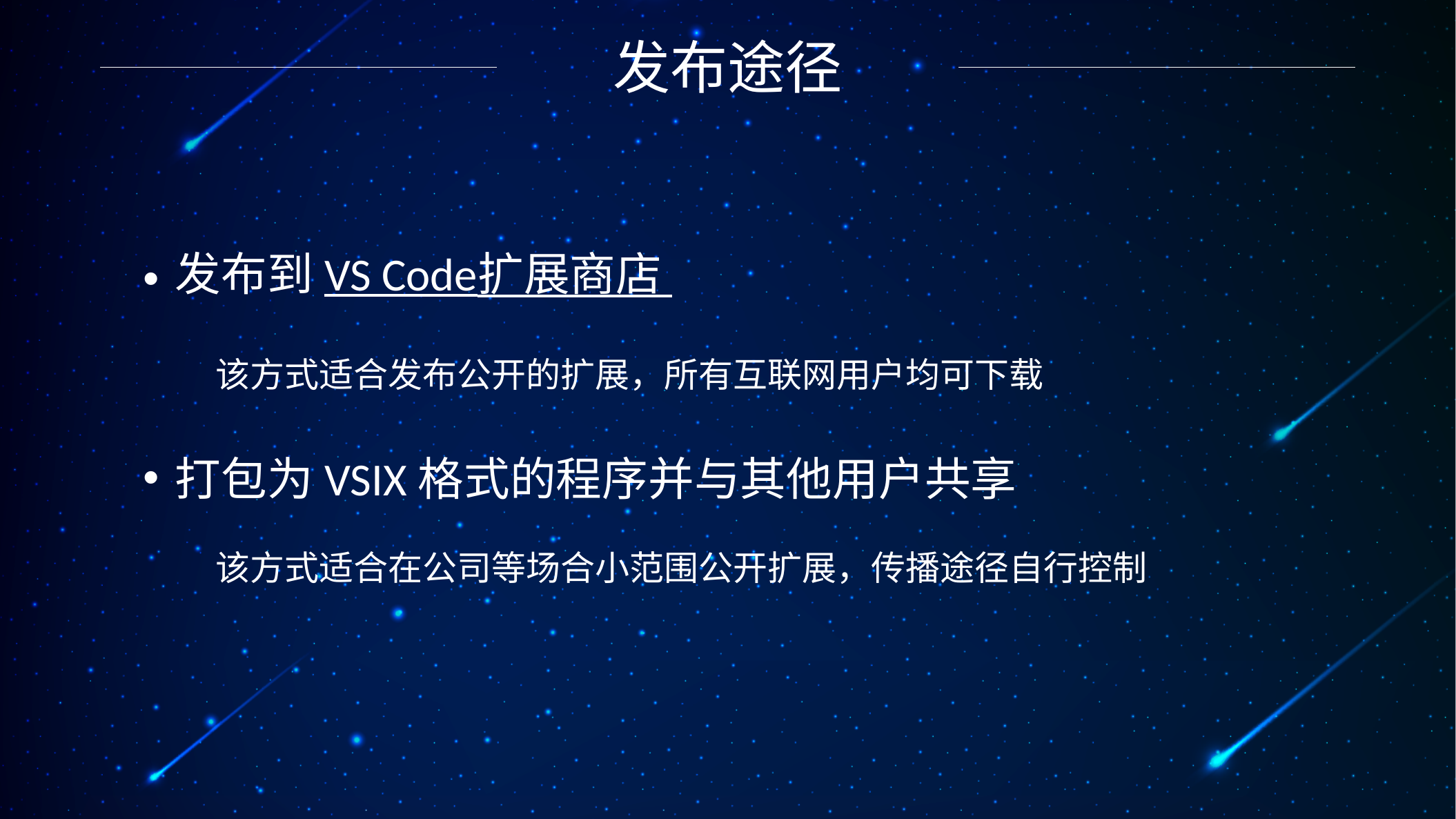

发布途径
发布到VS Code扩展商店
该方式适合发布公开的扩展，所有互联网用户均可下载
打包为VSIX格式的程序并与其他用户共享
该方式适合在公司等场合小范围公开扩展，传播途径自行控制